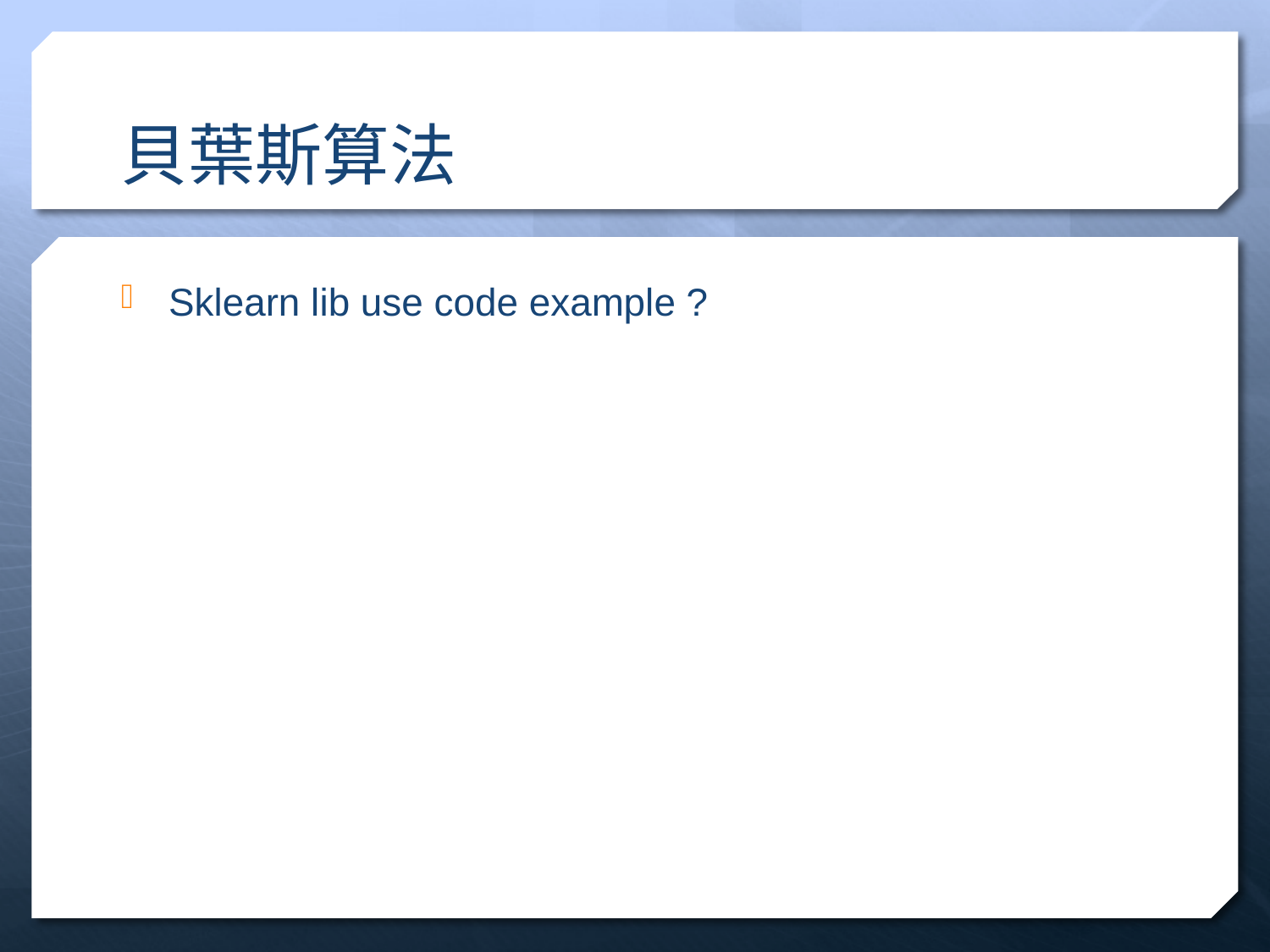

# 貝葉斯算法
Sklearn lib use code example ?